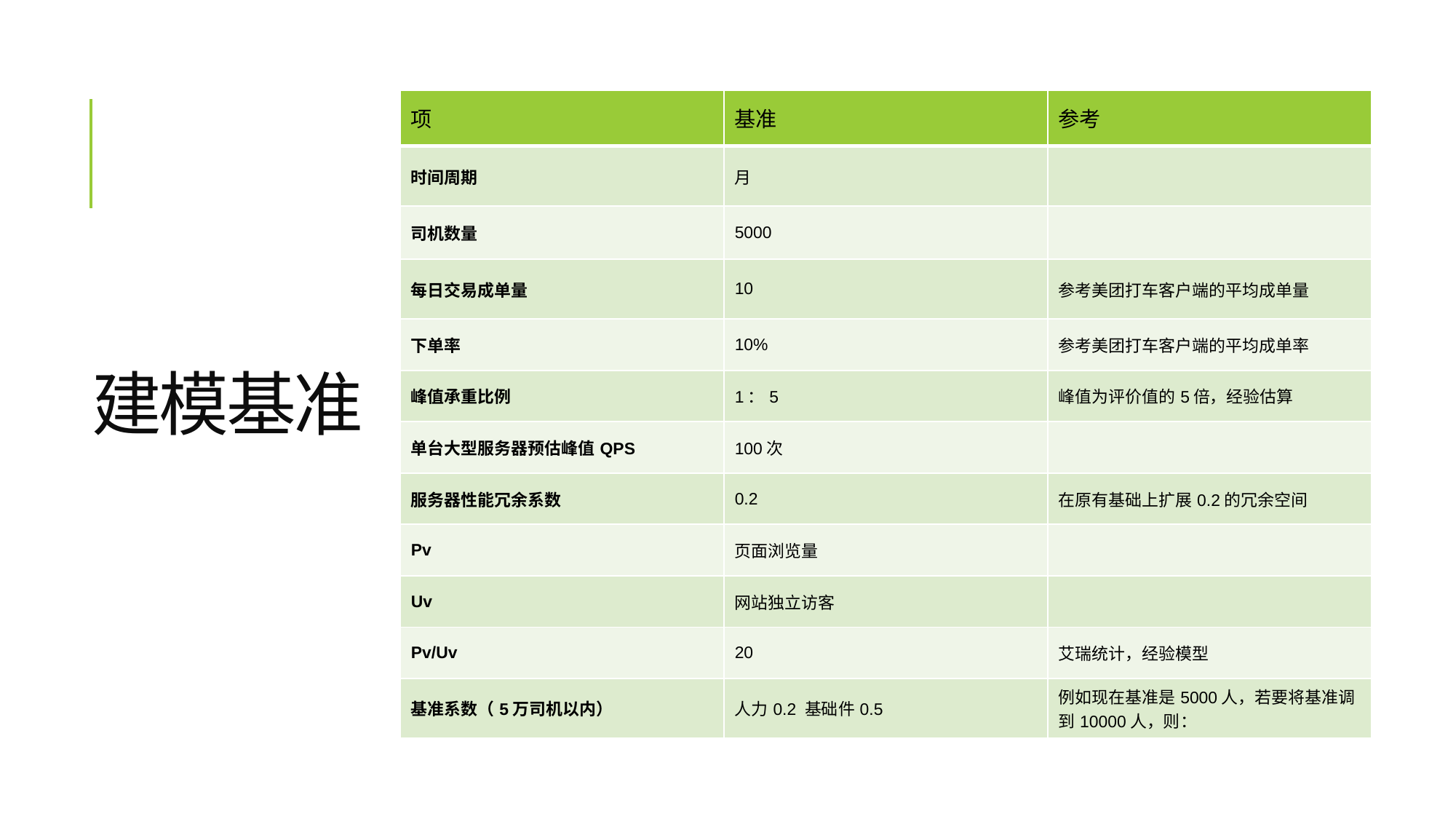

# 建模基准
| 项 | 基准 | 参考 |
| --- | --- | --- |
| 时间周期 | 月 |  |
| 司机数量 | 5000 |  |
| 每日交易成单量 | 10 | 参考美团打车客户端的平均成单量 |
| 下单率 | 10% | 参考美团打车客户端的平均成单率 |
| 峰值承重比例 | 1：5 | 峰值为评价值的5倍，经验估算 |
| 单台大型服务器预估峰值QPS | 100次 |  |
| 服务器性能冗余系数 | 0.2 | 在原有基础上扩展0.2的冗余空间 |
| Pv | 页面浏览量 |  |
| Uv | 网站独立访客 |  |
| Pv/Uv | 20 | 艾瑞统计，经验模型 |
| 基准系数（5万司机以内） | 人力0.2 基础件0.5 | 例如现在基准是5000人，若要将基准调到10000人，则： |